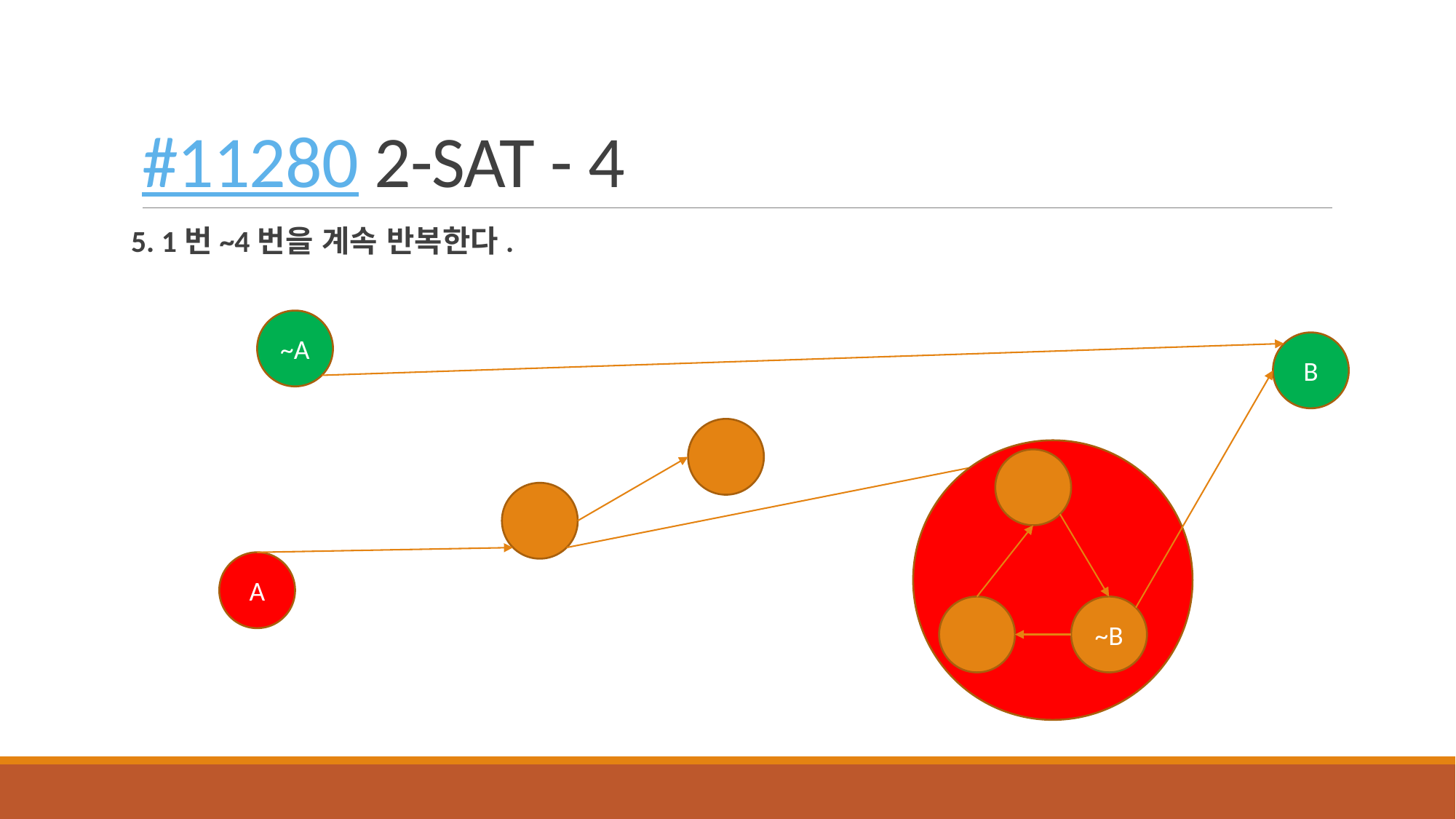

# #11280 2-SAT - 4
5. 1번~4번을 계속 반복한다.
~A
B

~B

A